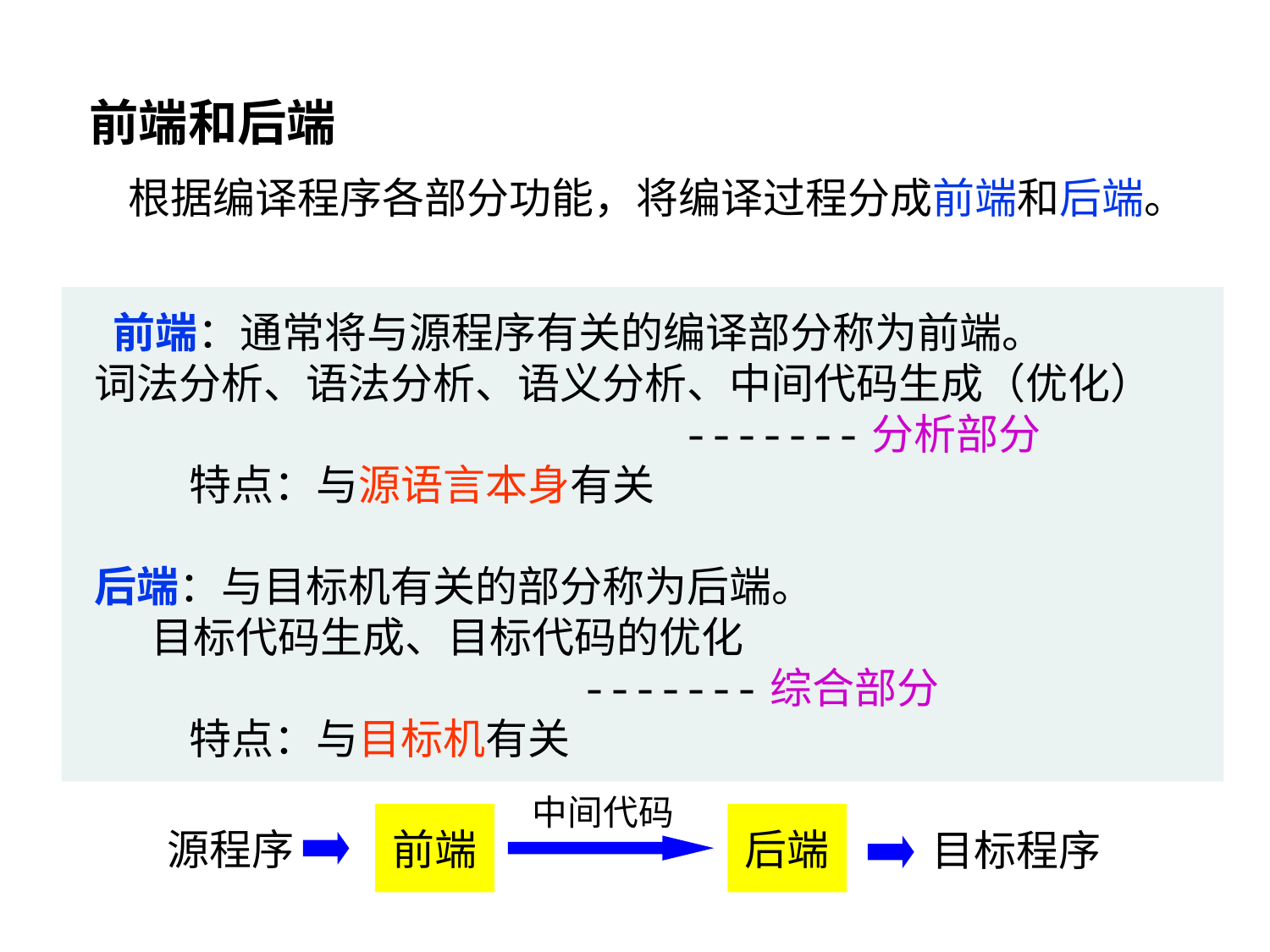

前端和后端
   根据编译程序各部分功能，将编译过程分成前端和后端。
   前端：通常将与源程序有关的编译部分称为前端。
 词法分析、语法分析、语义分析、中间代码生成（优化）
                        -------分析部分
           特点：与源语言本身有关

 后端：与目标机有关的部分称为后端。
       目标代码生成、目标代码的优化
				-------综合部分
           特点：与目标机有关
目标程序
源程序
前端
后端

中间代码